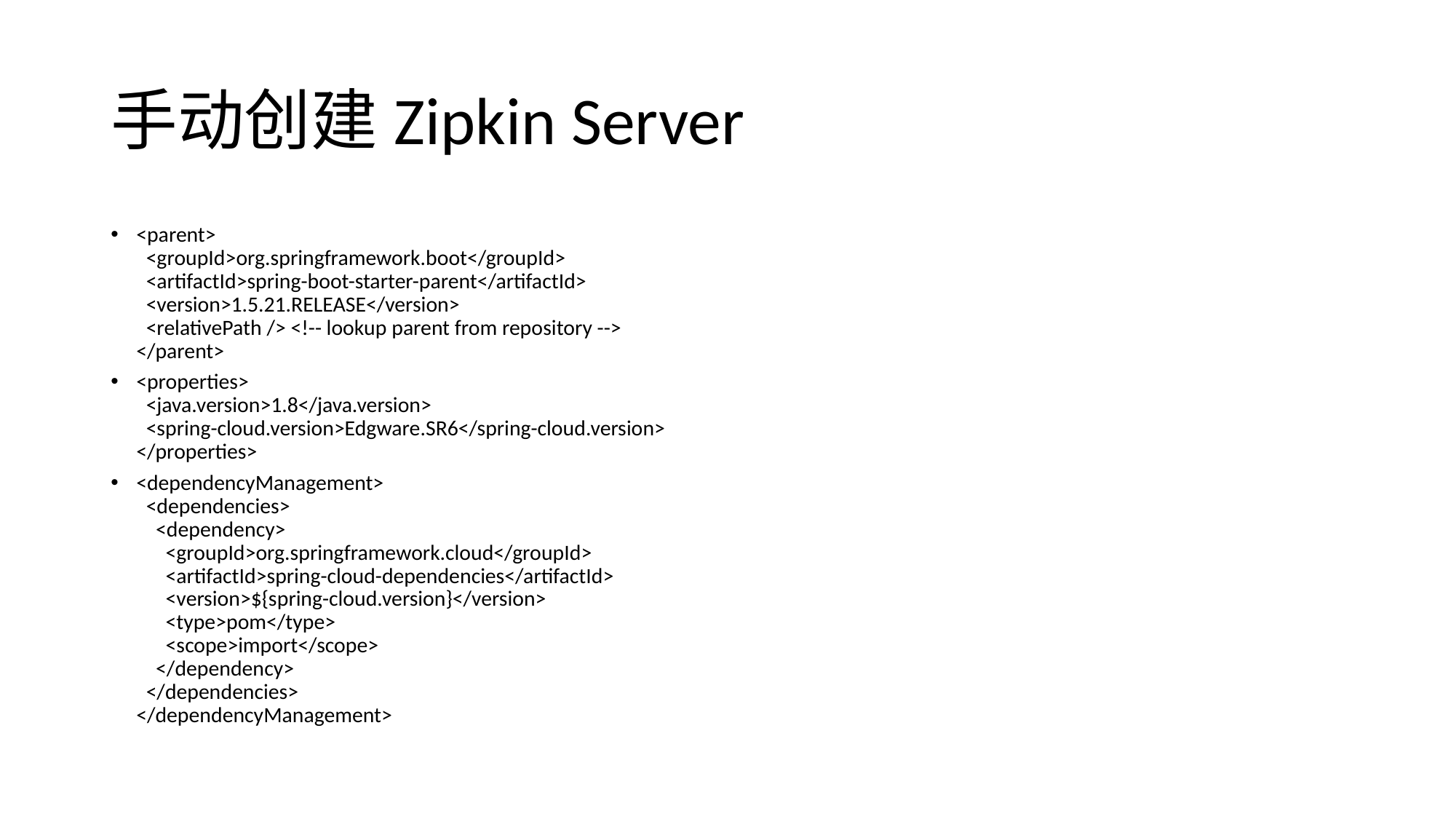

# 手动创建Zipkin Server
<parent>
  <groupId>org.springframework.boot</groupId>
  <artifactId>spring-boot-starter-parent</artifactId>
  <version>1.5.21.RELEASE</version>
  <relativePath /> <!-- lookup parent from repository -->
</parent>
<properties>
  <java.version>1.8</java.version>
  <spring-cloud.version>Edgware.SR6</spring-cloud.version>
</properties>
<dependencyManagement>
  <dependencies>
    <dependency>
      <groupId>org.springframework.cloud</groupId>
      <artifactId>spring-cloud-dependencies</artifactId>
      <version>${spring-cloud.version}</version>
      <type>pom</type>
      <scope>import</scope>
    </dependency>
  </dependencies>
</dependencyManagement>